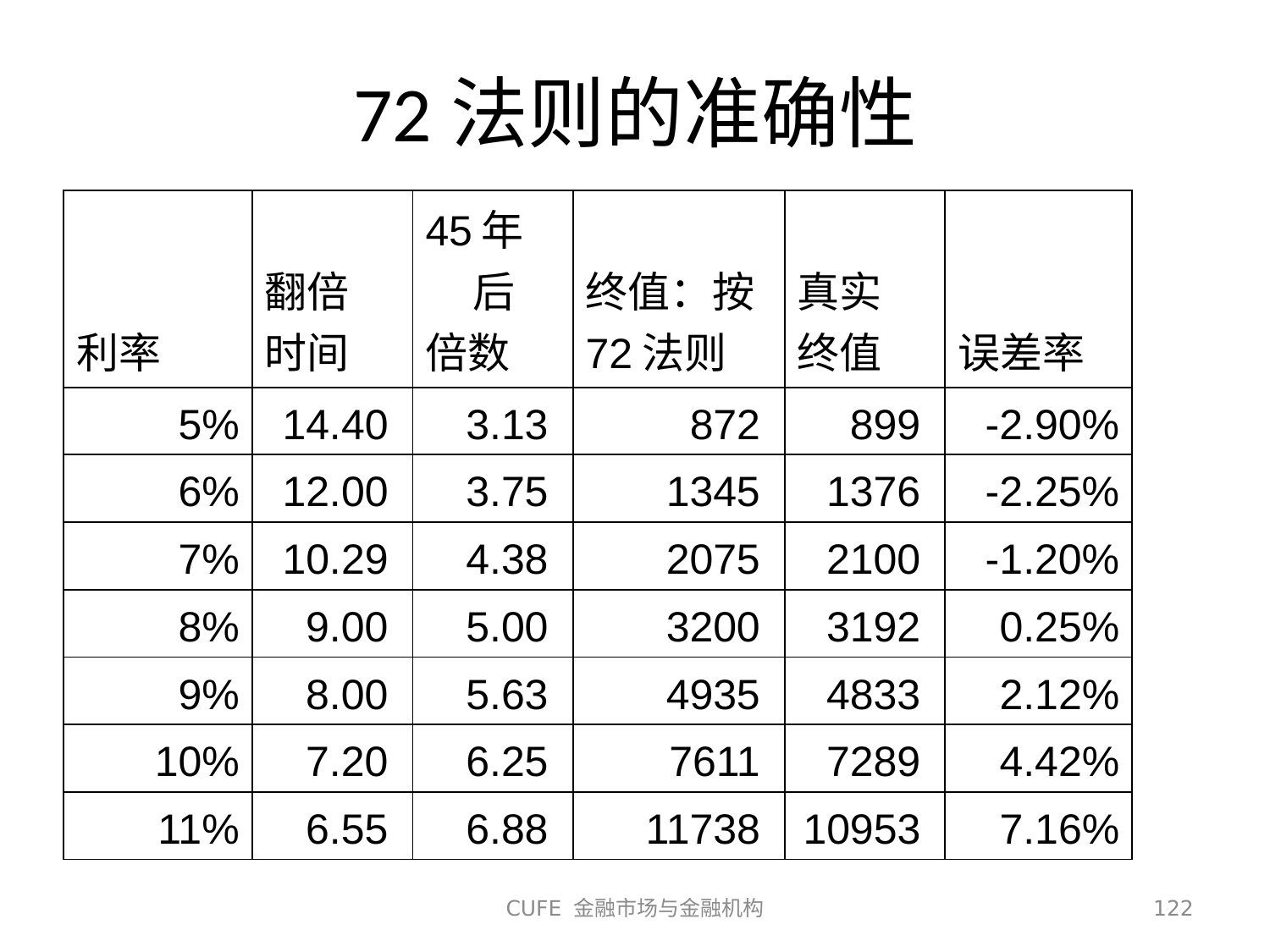

# 72法则的准确性
| 利率 | 翻倍 时间 | 45年后 倍数 | 终值：按 72法则 | 真实 终值 | 误差率 |
| --- | --- | --- | --- | --- | --- |
| 5% | 14.40 | 3.13 | 872 | 899 | -2.90% |
| 6% | 12.00 | 3.75 | 1345 | 1376 | -2.25% |
| 7% | 10.29 | 4.38 | 2075 | 2100 | -1.20% |
| 8% | 9.00 | 5.00 | 3200 | 3192 | 0.25% |
| 9% | 8.00 | 5.63 | 4935 | 4833 | 2.12% |
| 10% | 7.20 | 6.25 | 7611 | 7289 | 4.42% |
| 11% | 6.55 | 6.88 | 11738 | 10953 | 7.16% |
CUFE 金融市场与金融机构
122